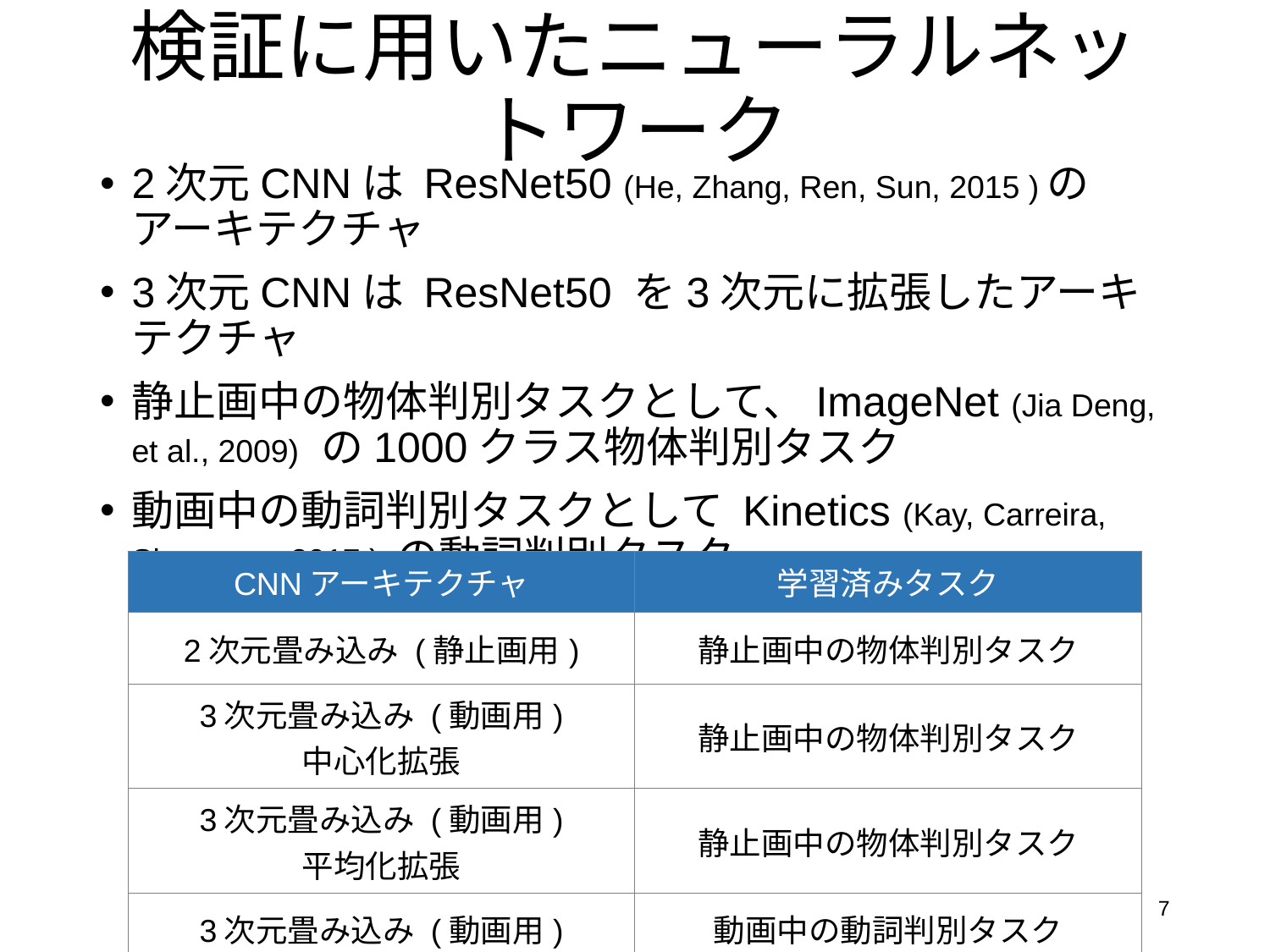

# 検証に用いたニューラルネットワーク
2次元CNNは ResNet50 (He, Zhang, Ren, Sun, 2015 )のアーキテクチャ
3次元CNNは ResNet50 を3次元に拡張したアーキテクチャ
静止画中の物体判別タスクとして、ImageNet (Jia Deng, et al., 2009) の1000クラス物体判別タスク
動画中の動詞判別タスクとして Kinetics (Kay, Carreira, Simonyan, 2017 ) の動詞判別タスク
| CNNアーキテクチャ | 学習済みタスク |
| --- | --- |
| 2次元畳み込み (静止画用) | 静止画中の物体判別タスク |
| 3次元畳み込み (動画用) 中心化拡張 | 静止画中の物体判別タスク |
| 3次元畳み込み (動画用) 平均化拡張 | 静止画中の物体判別タスク |
| 3次元畳み込み (動画用) | 動画中の動詞判別タスク |
7